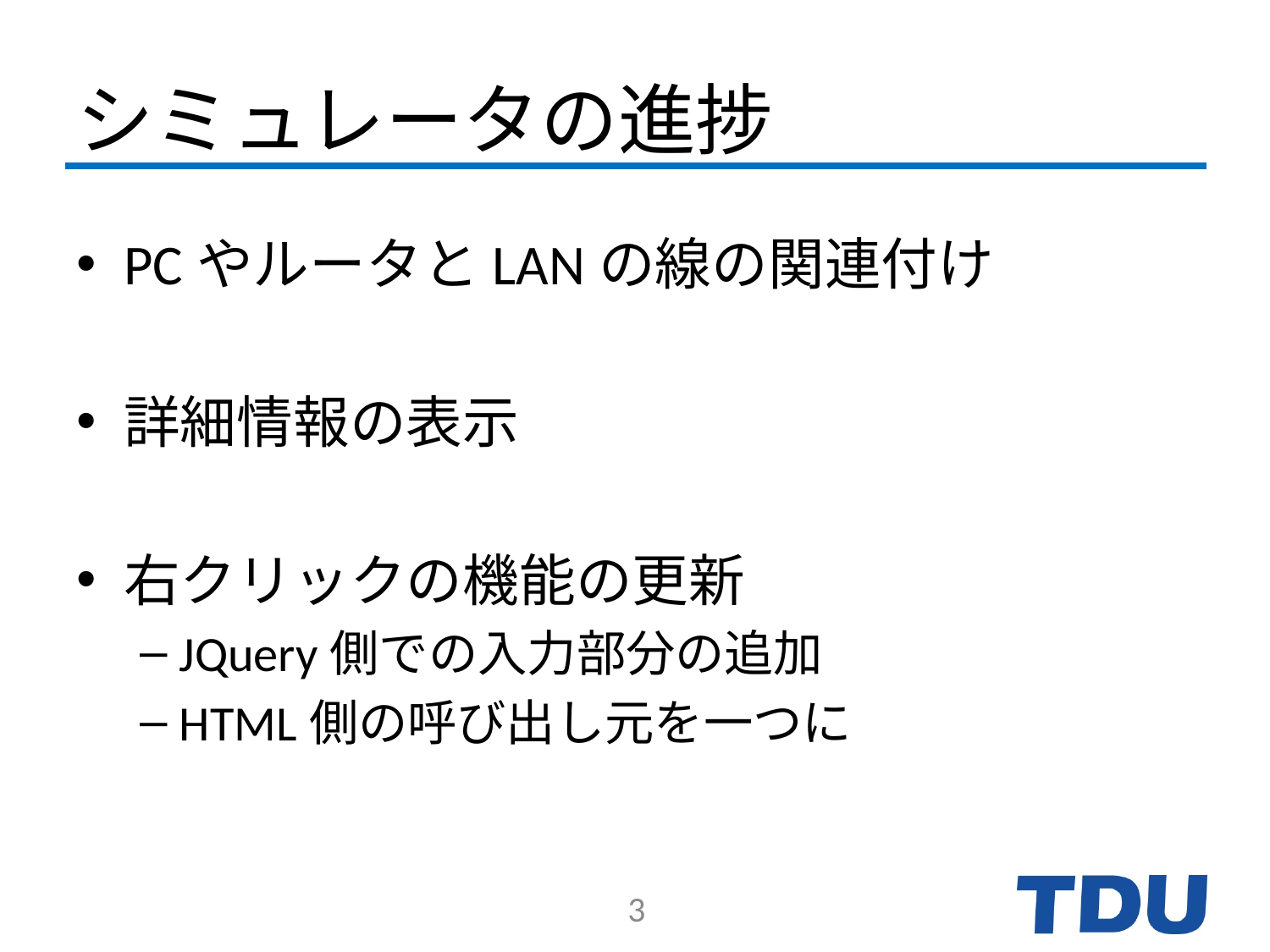

# シミュレータの進捗
PCやルータとLANの線の関連付け

詳細情報の表示

右クリックの機能の更新
JQuery側での入力部分の追加
HTML側の呼び出し元を一つに
3